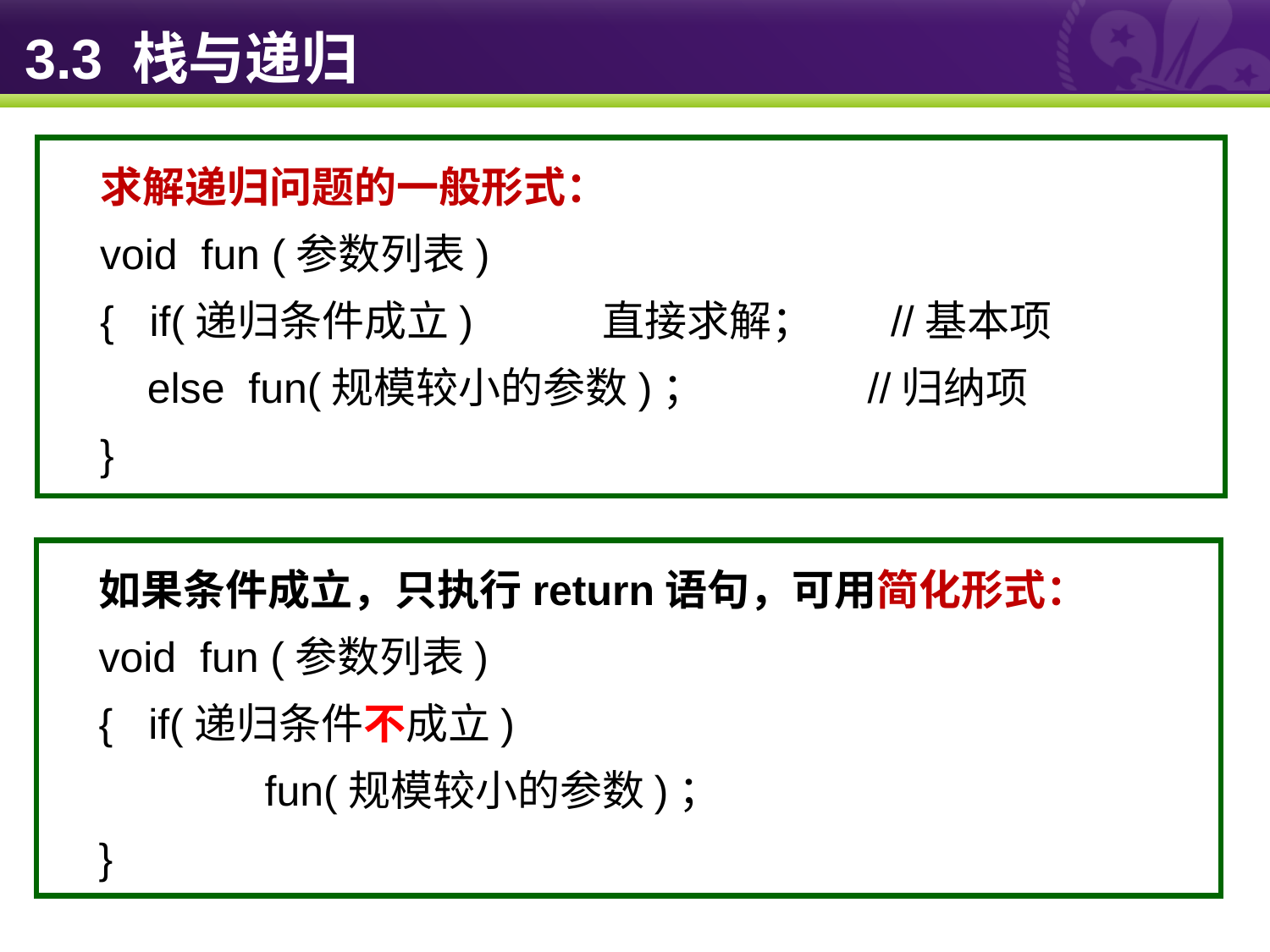

# 3.3 栈与递归
求解递归问题的一般形式：
void  fun (参数列表)
{   if(递归条件成立)          直接求解；       //基本项
    else  fun(规模较小的参数)；                //归纳项
}
如果条件成立，只执行return语句，可用简化形式：
void  fun (参数列表)
{   if(递归条件不成立)
              fun(规模较小的参数)；
}